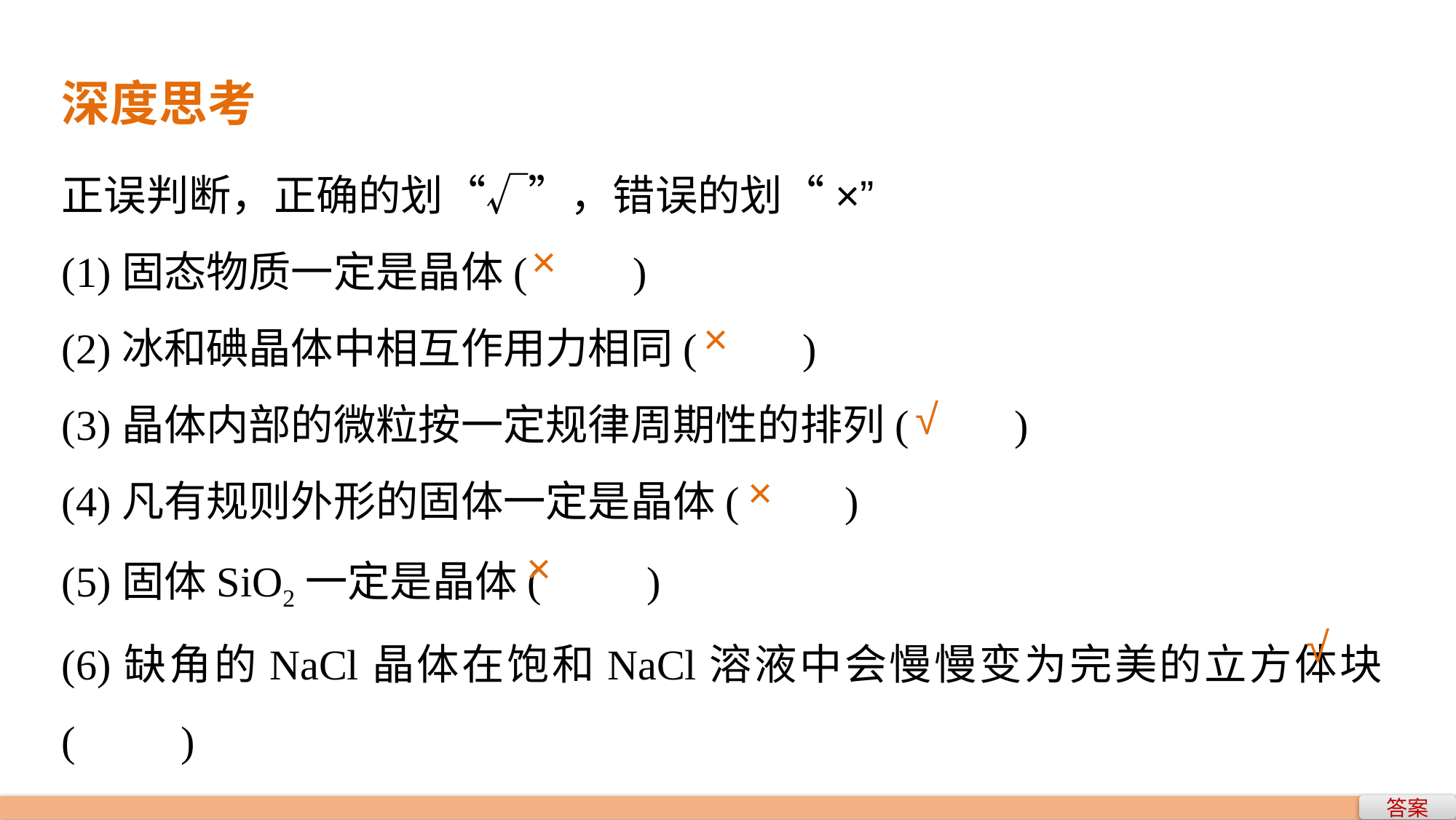

深度思考
正误判断，正确的划“√”，错误的划“×”
(1)固态物质一定是晶体(　　)
(2)冰和碘晶体中相互作用力相同(　　)
(3)晶体内部的微粒按一定规律周期性的排列(　　)
(4)凡有规则外形的固体一定是晶体(　　)
(5)固体SiO2一定是晶体(　　)
(6)缺角的NaCl晶体在饱和NaCl溶液中会慢慢变为完美的立方体块(　　)
×
×
√
×
×
√
答案